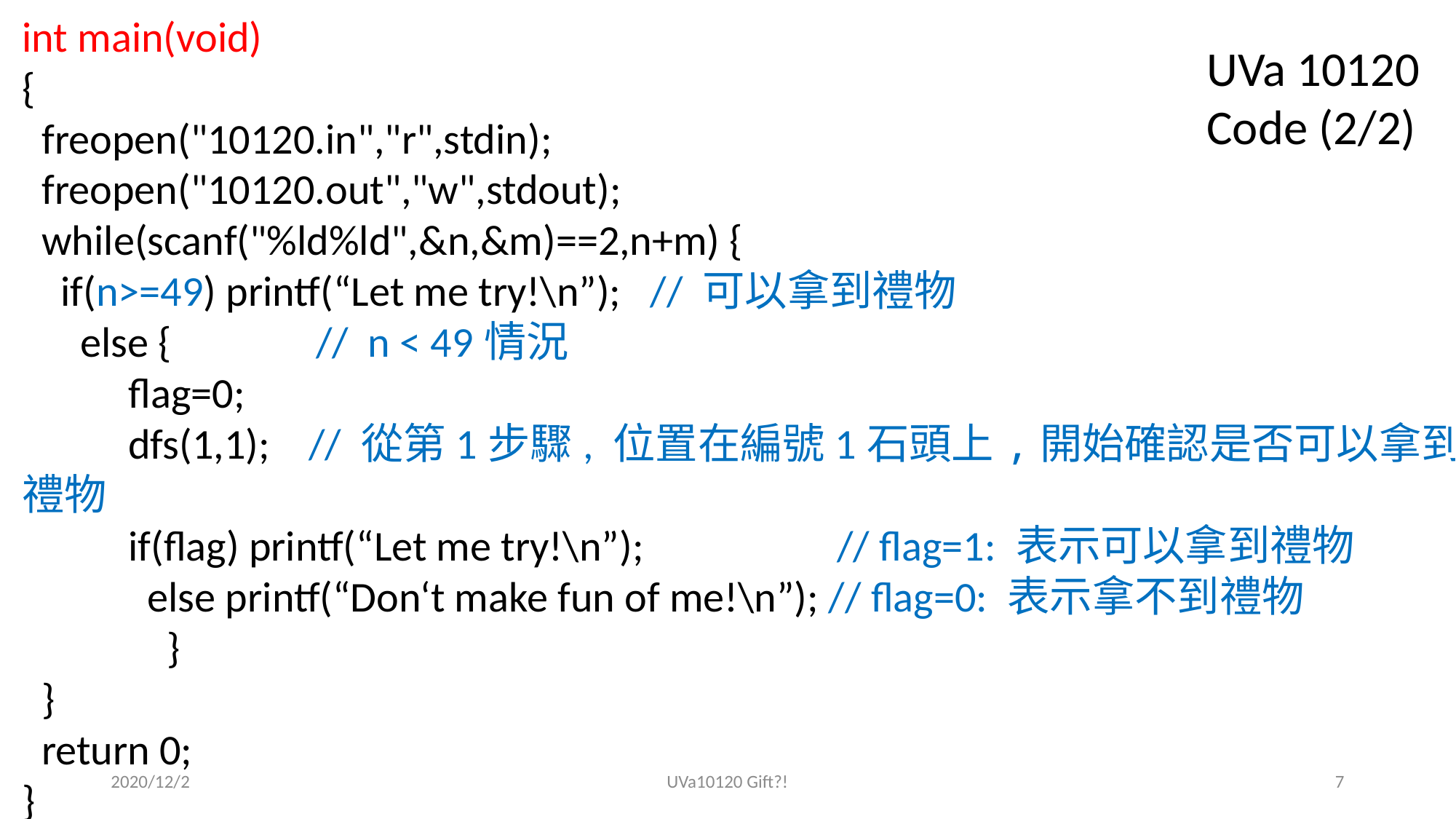

int main(void)
{
  freopen("10120.in","r",stdin);
  freopen("10120.out","w",stdout);
  while(scanf("%ld%ld",&n,&m)==2,n+m) {
    if(n>=49) printf(“Let me try!\n”);   // 可以拿到禮物
      else {               //  n < 49情況
           flag=0;
           dfs(1,1);    // 從第1步驟, 位置在編號1石頭上,開始確認是否可以拿到禮物
           if(flag) printf(“Let me try!\n”);                    // flag=1: 表示可以拿到禮物
             else printf(“Don‘t make fun of me!\n”); // flag=0: 表示拿不到禮物
               }
  }
  return 0;
}
UVa 10120 Code (2/2)
2020/12/2
UVa10120 Gift?!
7